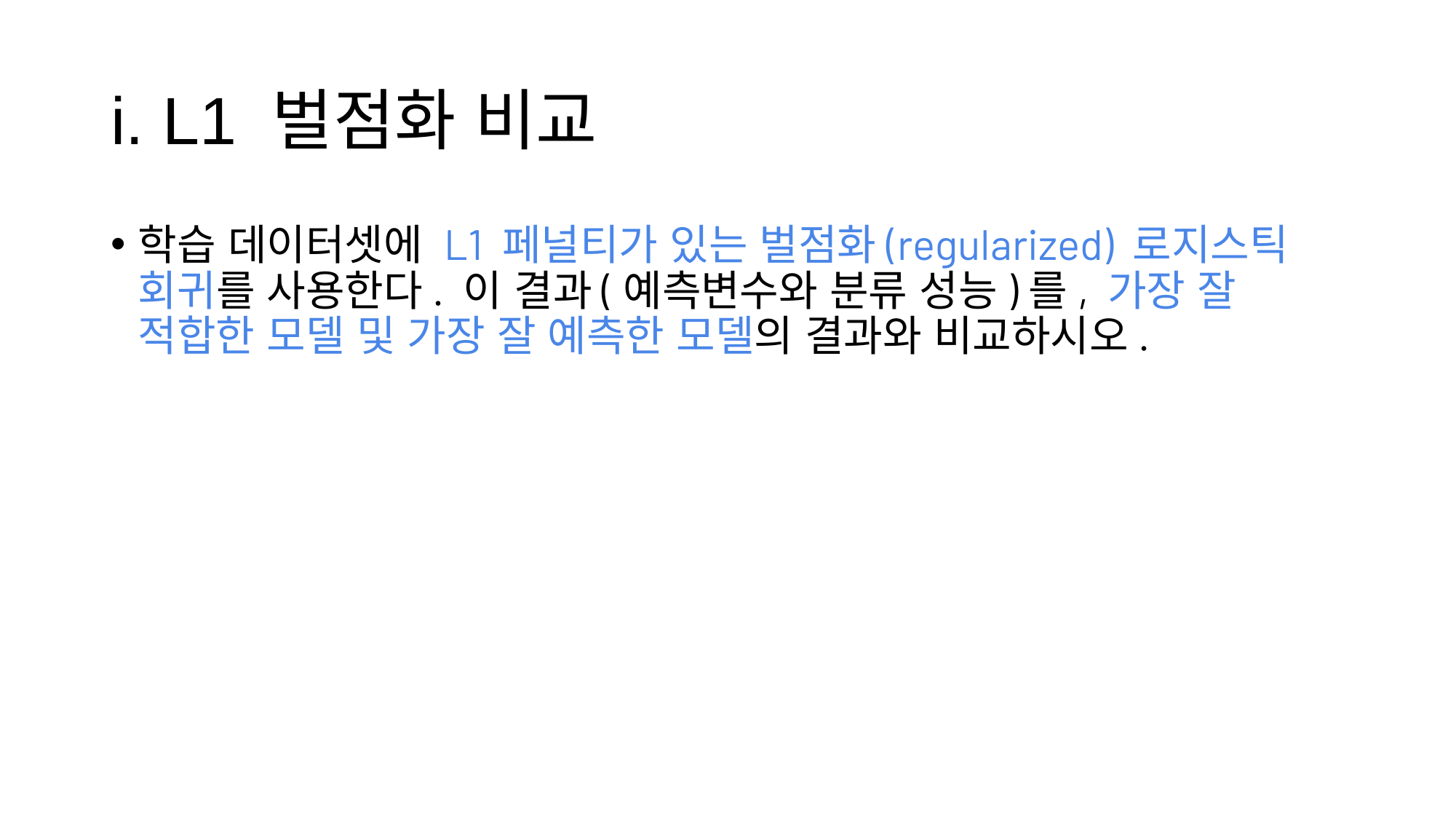

# i. L1 벌점화 비교
학습 데이터셋에 L1 페널티가 있는 벌점화(regularized) 로지스틱 회귀를 사용한다. 이 결과(예측변수와 분류 성능)를, 가장 잘 적합한 모델 및 가장 잘 예측한 모델의 결과와 비교하시오.